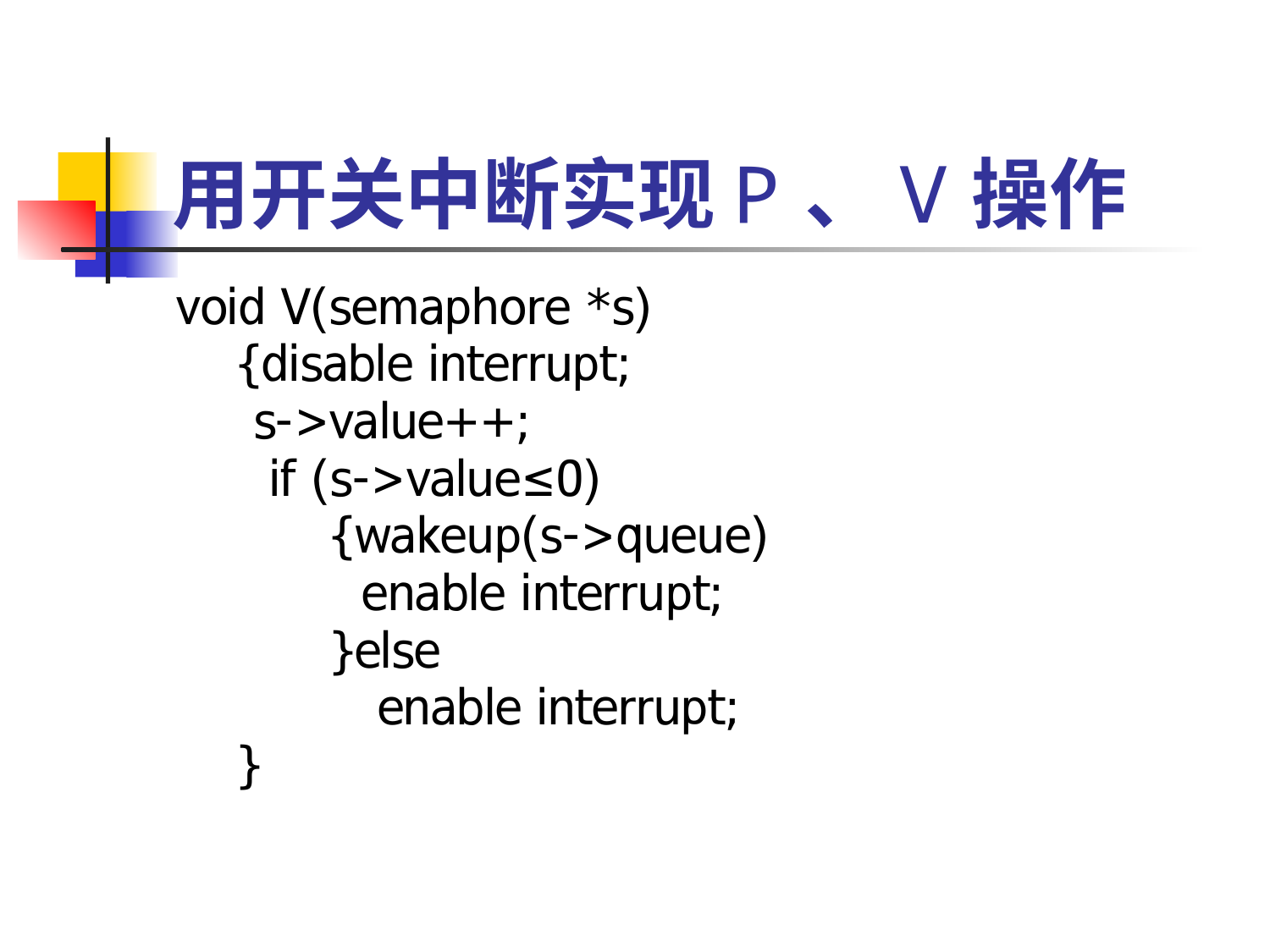

# 用开关中断实现P、V操作
void V(semaphore *s)
    {disable interrupt;
     s->value++;
      if (s->value≤0)
          {wakeup(s->queue)
            enable interrupt;
          }else
             enable interrupt;
    }